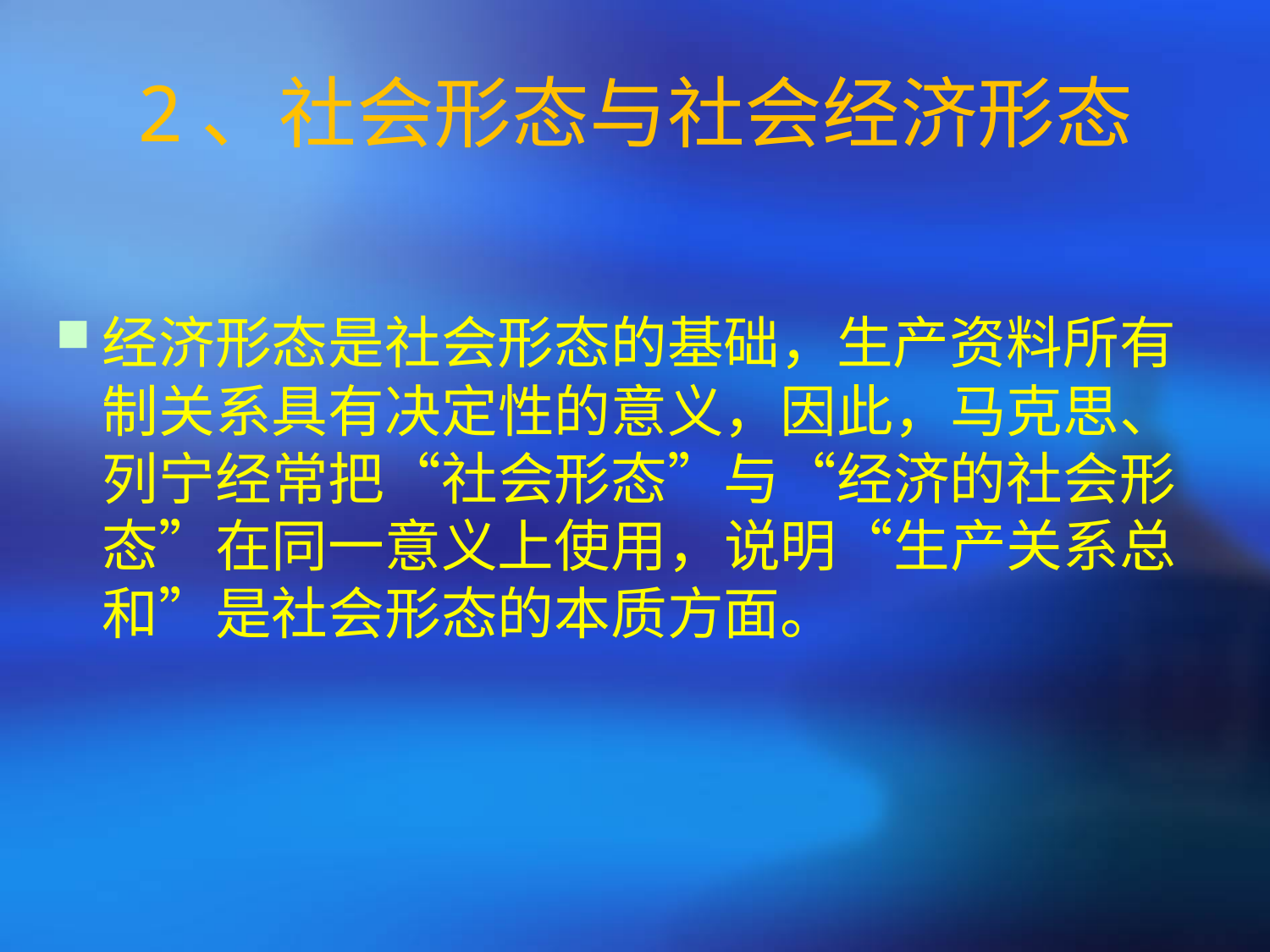

# 2、社会形态与社会经济形态

经济形态是社会形态的基础，生产资料所有制关系具有决定性的意义，因此，马克思、列宁经常把“社会形态”与“经济的社会形态”在同一意义上使用，说明“生产关系总和”是社会形态的本质方面。